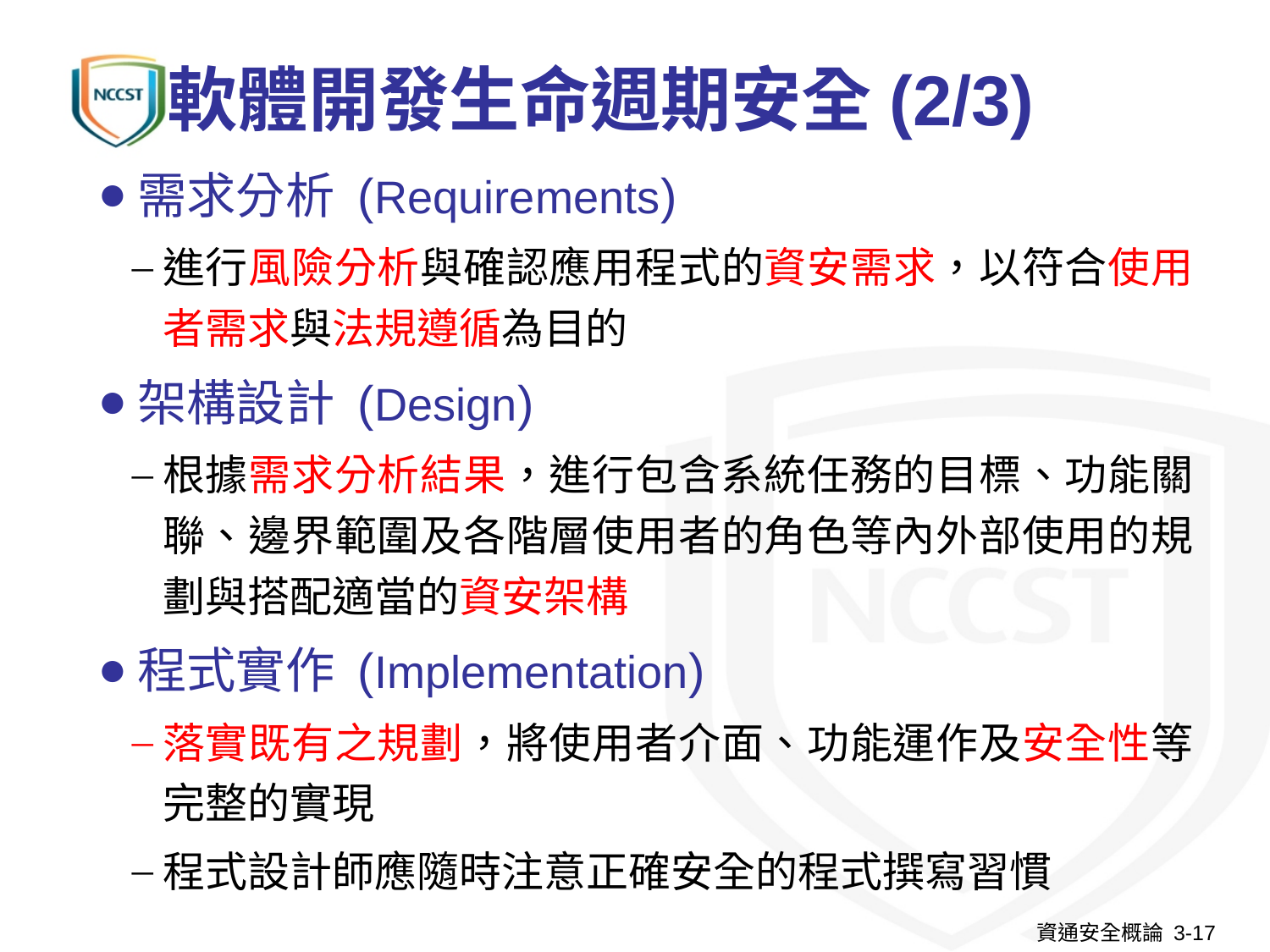

# 軟體開發生命週期安全(2/3)
需求分析 (Requirements)
進行風險分析與確認應用程式的資安需求，以符合使用者需求與法規遵循為目的
架構設計 (Design)
根據需求分析結果，進行包含系統任務的目標、功能關聯、邊界範圍及各階層使用者的角色等內外部使用的規劃與搭配適當的資安架構
程式實作 (Implementation)
落實既有之規劃，將使用者介面、功能運作及安全性等完整的實現
程式設計師應隨時注意正確安全的程式撰寫習慣